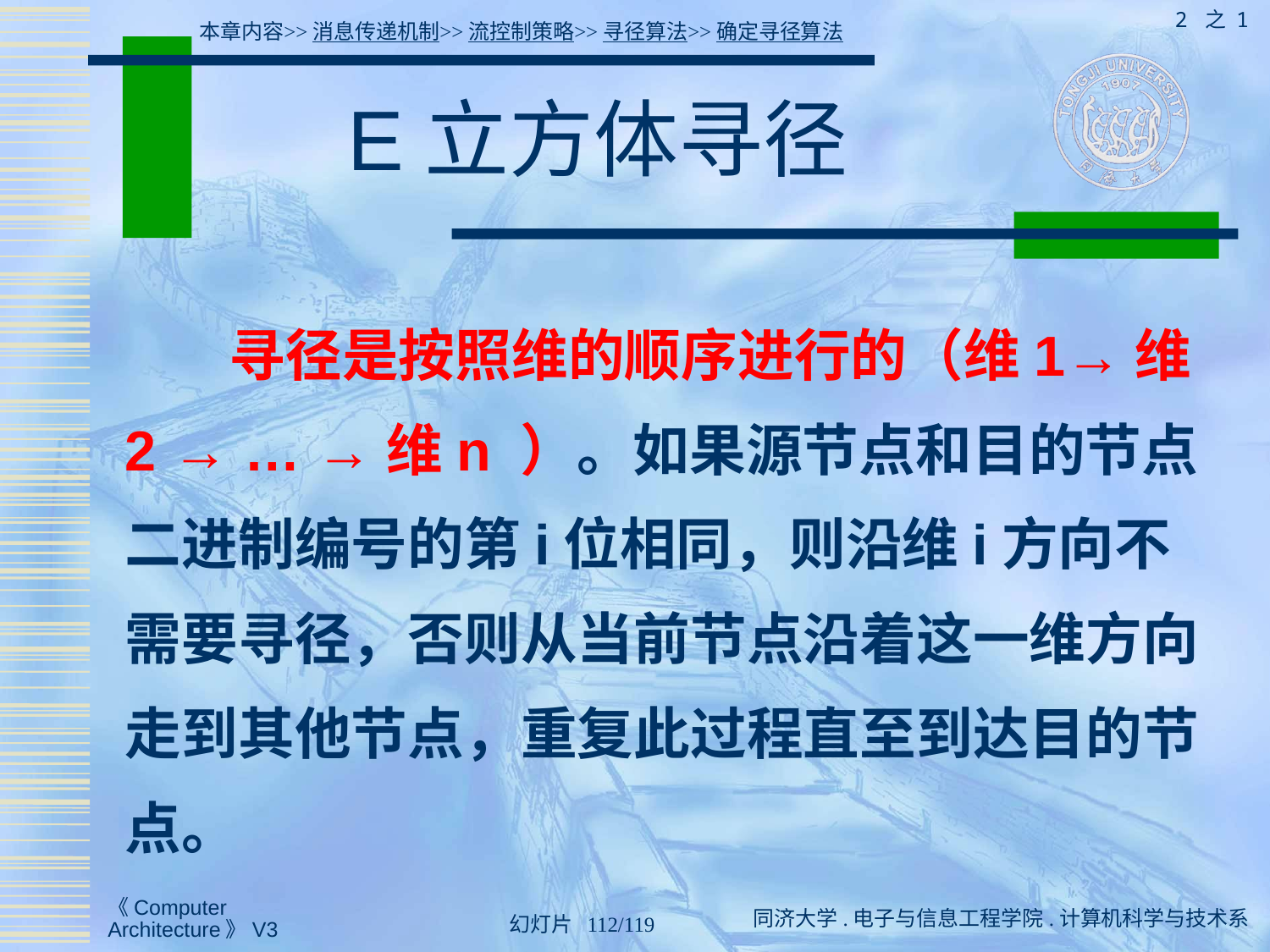

2 之 1
本章内容>>消息传递机制>>流控制策略>>寻径算法>>确定寻径算法
# E立方体寻径
       寻径是按照维的顺序进行的（维1→维2 → … →维n ）。如果源节点和目的节点二进制编号的第i位相同，则沿维i方向不需要寻径，否则从当前节点沿着这一维方向走到其他节点，重复此过程直至到达目的节点。